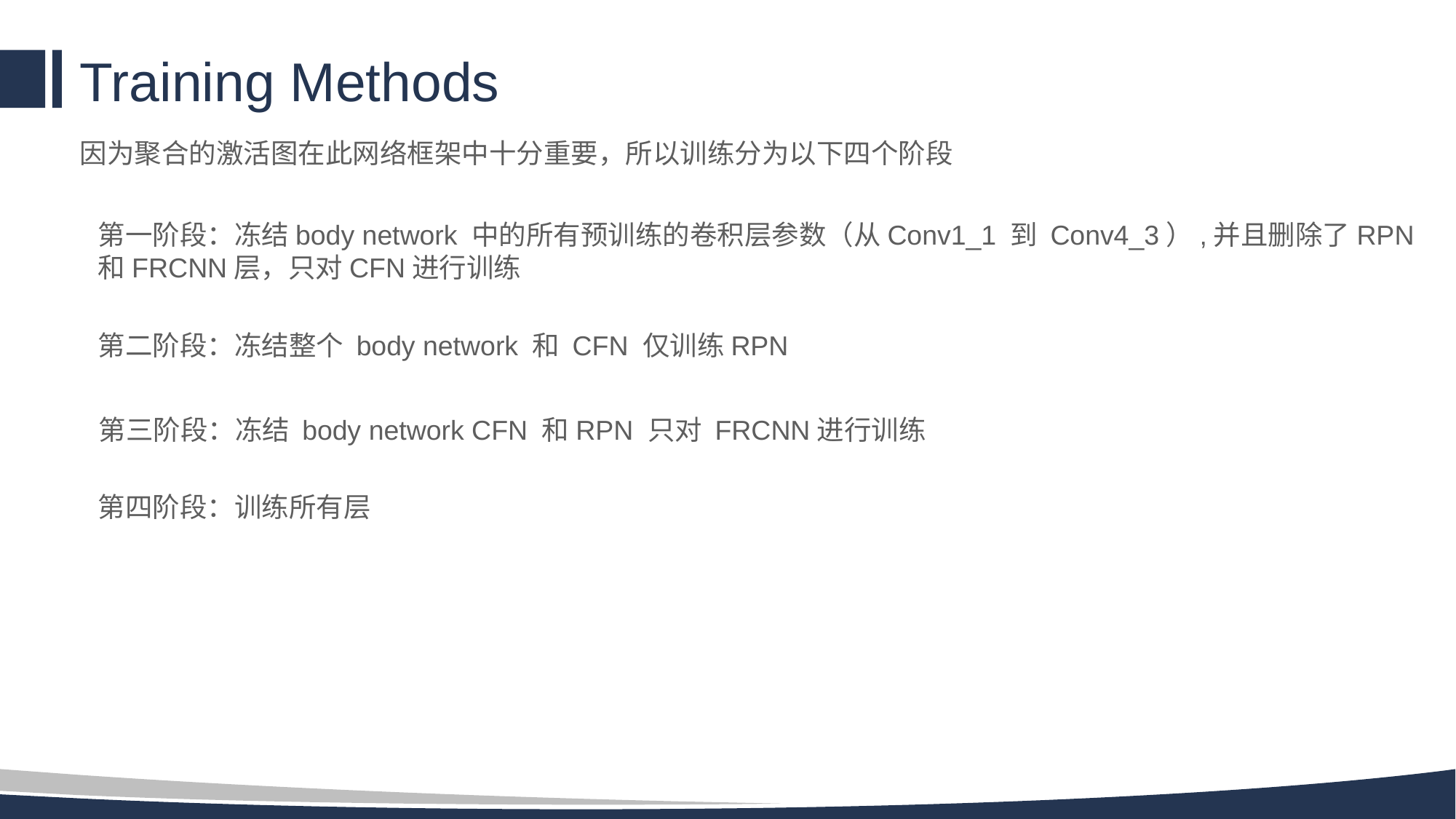

# Training Methods
因为聚合的激活图在此网络框架中十分重要，所以训练分为以下四个阶段
第一阶段：冻结body network 中的所有预训练的卷积层参数（从Conv1_1 到 Conv4_3）,并且删除了RPN和FRCNN层，只对CFN进行训练
第二阶段：冻结整个 body network 和 CFN 仅训练RPN
第三阶段：冻结 body network CFN 和RPN 只对 FRCNN进行训练
第四阶段：训练所有层